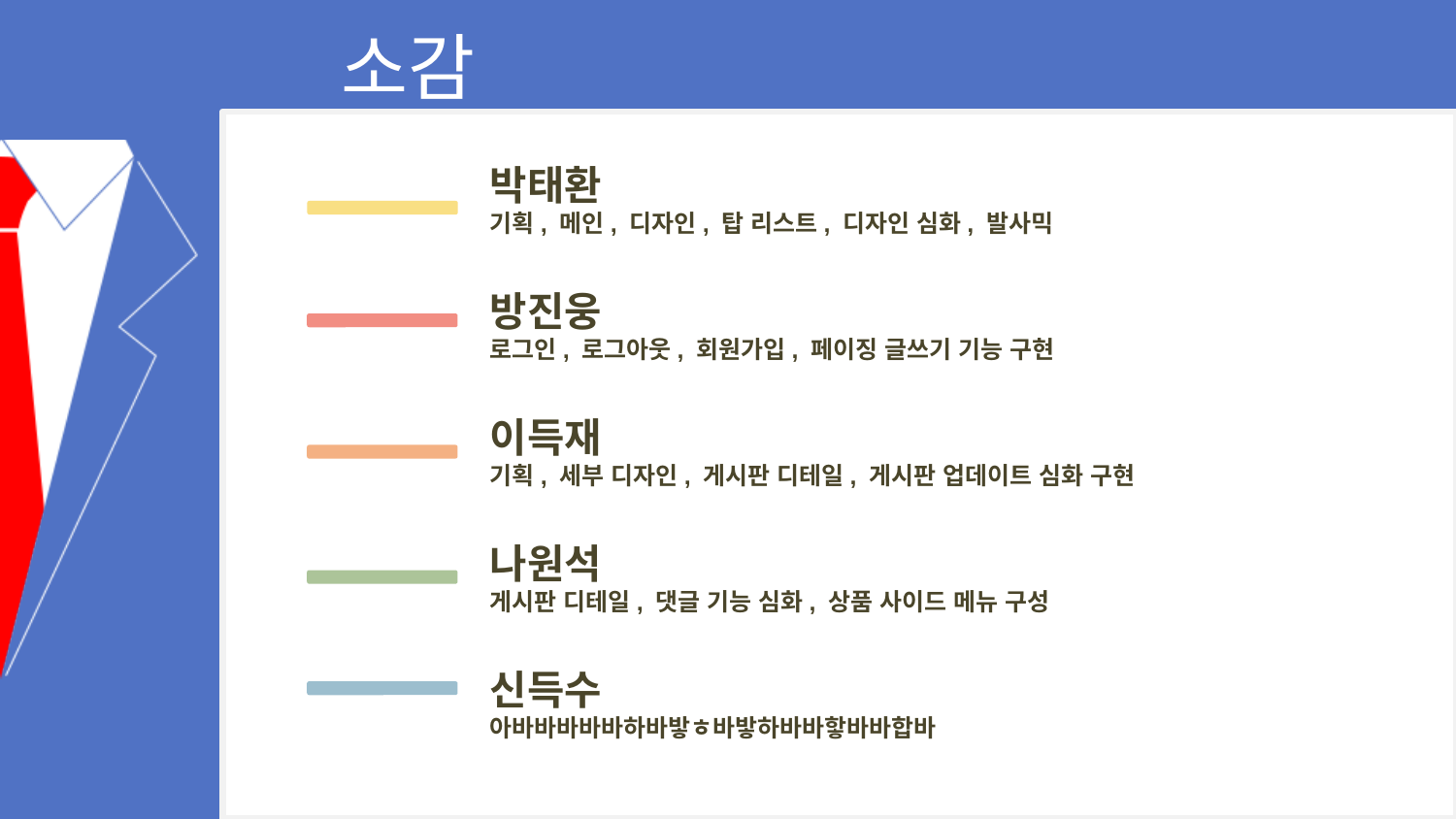

소감

박태환
기획, 메인, 디자인, 탑 리스트, 디자인 심화, 발사믹

방진웅
로그인, 로그아웃, 회원가입, 페이징 글쓰기 기능 구현

이득재
기획, 세부 디자인, 게시판 디테일, 게시판 업데이트 심화 구현

나원석
게시판 디테일, 댓글 기능 심화, 상품 사이드 메뉴 구성

신득수
아바바바바바하바밯ㅎ바밯하바바핳바바합바